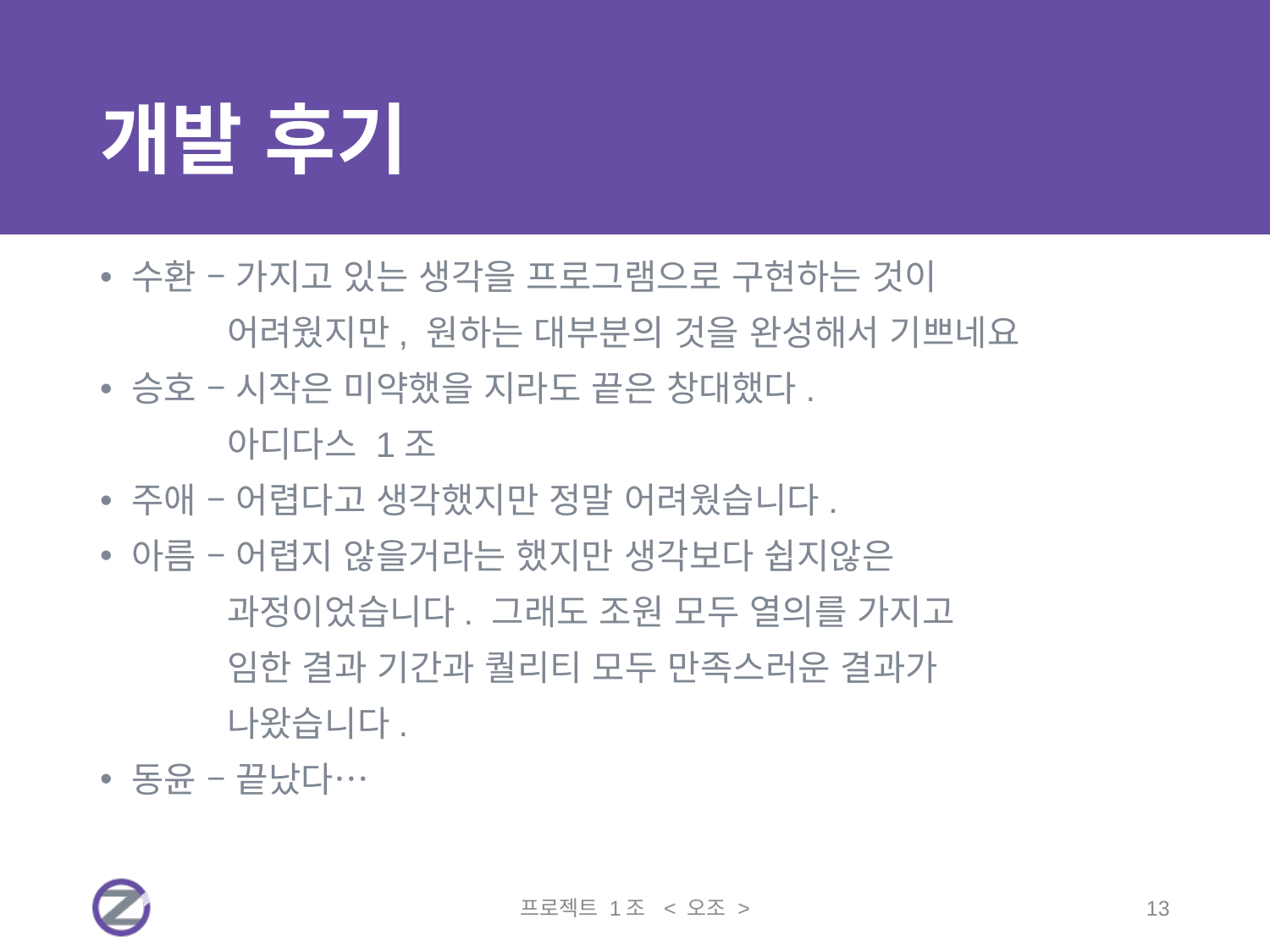

# 개발 후기
수환 – 가지고 있는 생각을 프로그램으로 구현하는 것이
	어려웠지만, 원하는 대부분의 것을 완성해서 기쁘네요
승호 – 시작은 미약했을 지라도 끝은 창대했다.
	아디다스 1조
주애 – 어렵다고 생각했지만 정말 어려웠습니다.
아름 – 어렵지 않을거라는 했지만 생각보다 쉽지않은
	과정이었습니다. 그래도 조원 모두 열의를 가지고
	임한 결과 기간과 퀄리티 모두 만족스러운 결과가
	나왔습니다.
동윤 – 끝났다…
프로젝트 1조  < 오조 >
13